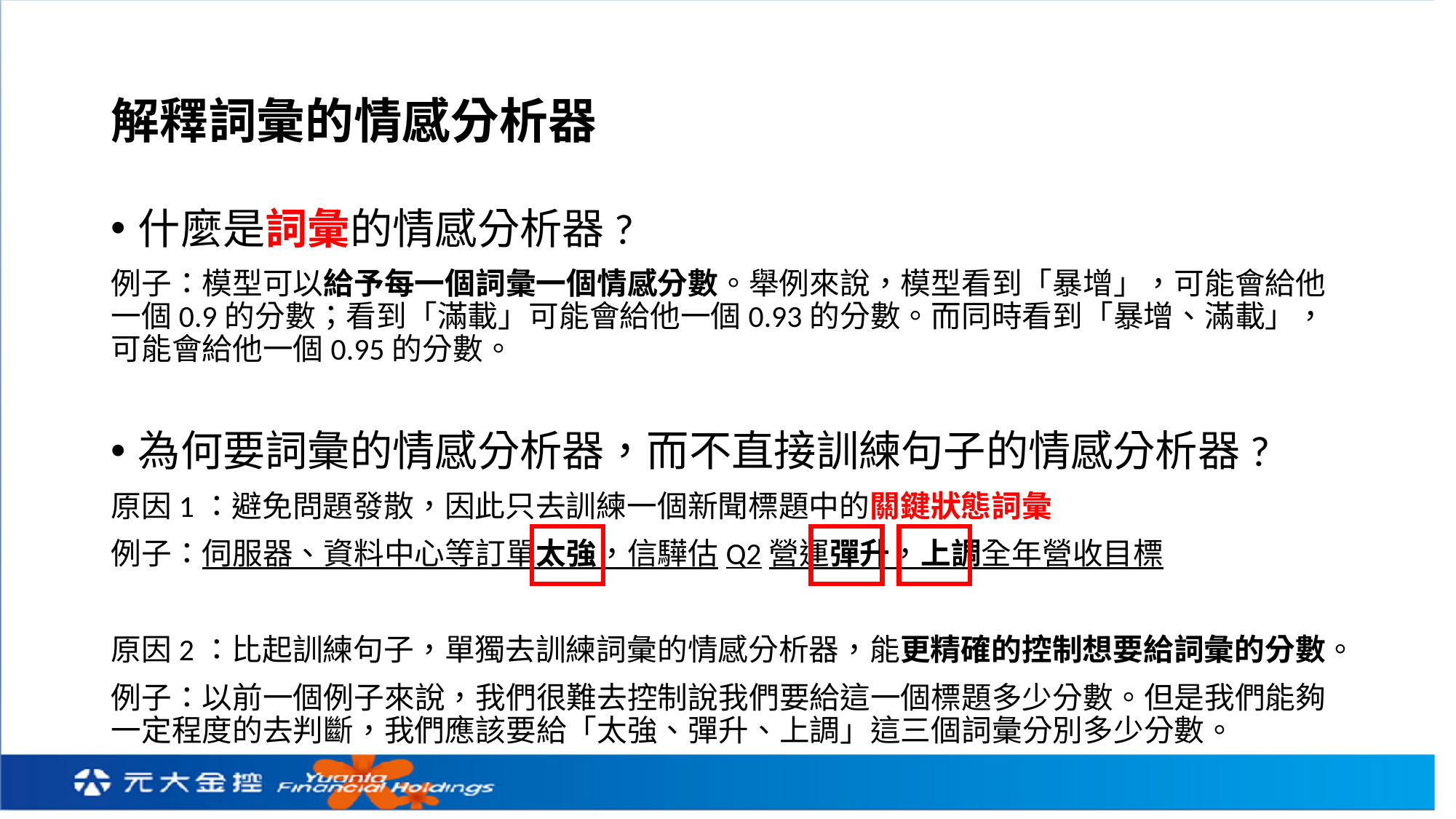

# 解釋詞彙的情感分析器
什麼是詞彙的情感分析器?
例子：模型可以給予每一個詞彙一個情感分數。舉例來說，模型看到「暴增」，可能會給他一個0.9的分數；看到「滿載」可能會給他一個0.93的分數。而同時看到「暴增、滿載」，可能會給他一個0.95的分數。

為何要詞彙的情感分析器，而不直接訓練句子的情感分析器?
原因1：避免問題發散，因此只去訓練一個新聞標題中的關鍵狀態詞彙
例子：伺服器、資料中心等訂單太強，信驊估Q2營運彈升，上調全年營收目標

原因2：比起訓練句子，單獨去訓練詞彙的情感分析器，能更精確的控制想要給詞彙的分數。
例子：以前一個例子來說，我們很難去控制說我們要給這一個標題多少分數。但是我們能夠一定程度的去判斷，我們應該要給「太強、彈升、上調」這三個詞彙分別多少分數。